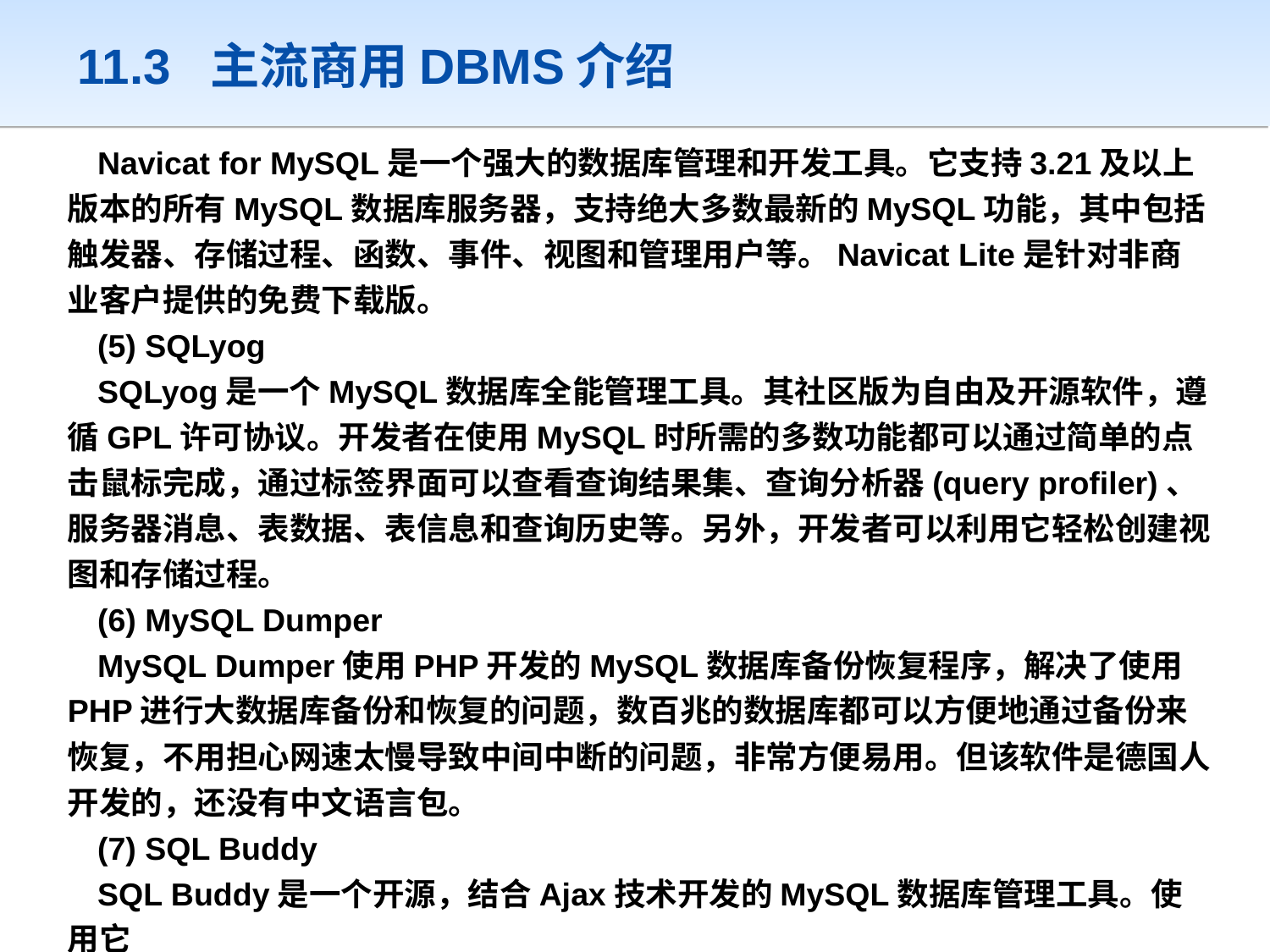

# 11.3  主流商用DBMS介绍
Navicat for MySQL是一个强大的数据库管理和开发工具。它支持3.21及以上版本的所有MySQL数据库服务器，支持绝大多数最新的MySQL功能，其中包括触发器、存储过程、函数、事件、视图和管理用户等。Navicat Lite是针对非商业客户提供的免费下载版。
(5) SQLyog
SQLyog是一个MySQL数据库全能管理工具。其社区版为自由及开源软件，遵循GPL许可协议。开发者在使用MySQL时所需的多数功能都可以通过简单的点击鼠标完成，通过标签界面可以查看查询结果集、查询分析器(query profiler)、服务器消息、表数据、表信息和查询历史等。另外，开发者可以利用它轻松创建视图和存储过程。
(6) MySQL Dumper
MySQL Dumper使用PHP开发的MySQL数据库备份恢复程序，解决了使用PHP进行大数据库备份和恢复的问题，数百兆的数据库都可以方便地通过备份来恢复，不用担心网速太慢导致中间中断的问题，非常方便易用。但该软件是德国人开发的，还没有中文语言包。
(7) SQL Buddy
SQL Buddy是一个开源，结合Ajax技术开发的MySQL数据库管理工具。使用它